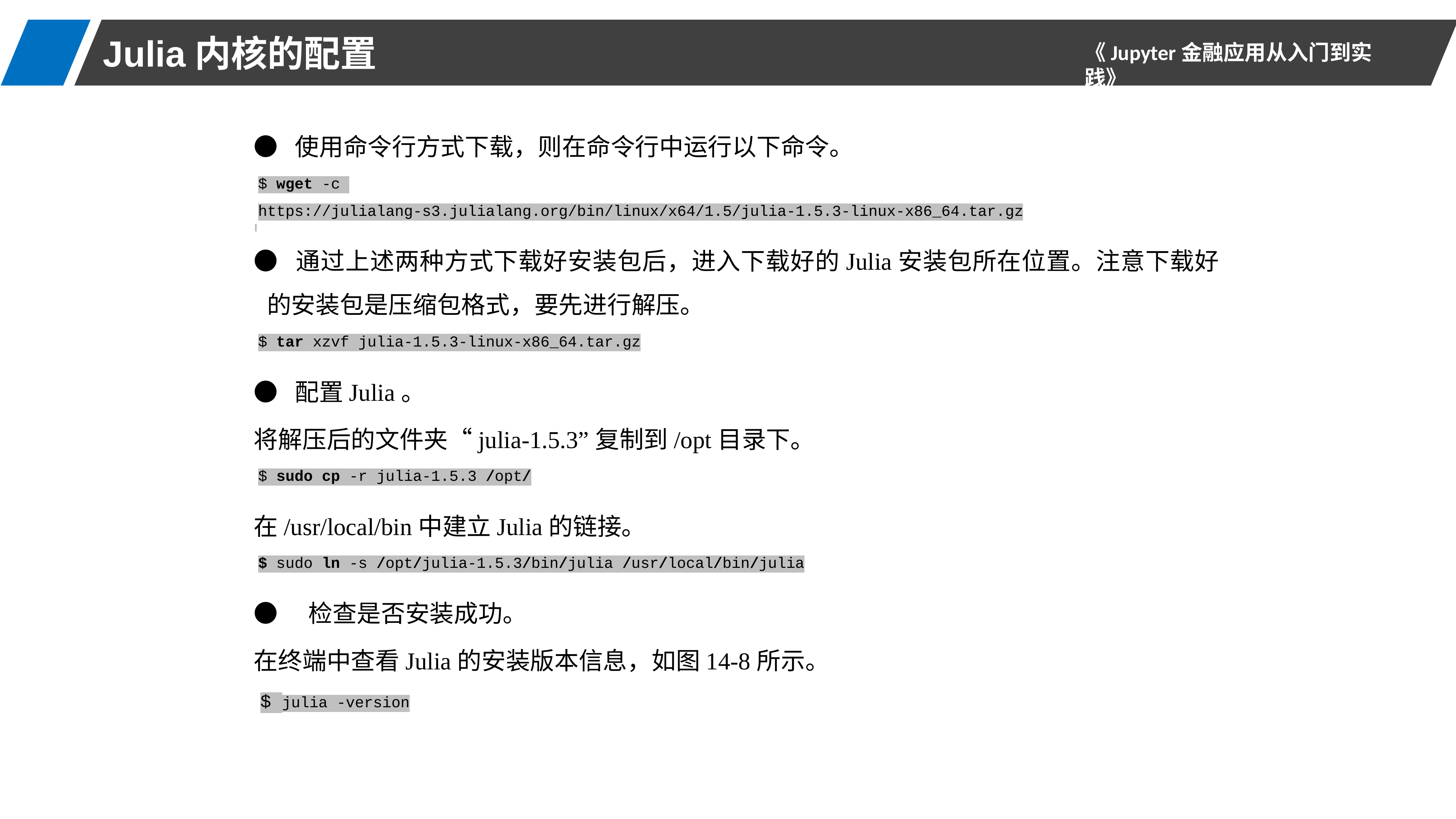

Julia内核的配置
●  使用命令行方式下载，则在命令行中运行以下命令。
$ wget -c
https://julialang-s3.julialang.org/bin/linux/x64/1.5/julia-1.5.3-linux-x86_64.tar.gz

●  通过上述两种方式下载好安装包后，进入下载好的Julia安装包所在位置。注意下载好的安装包是压缩包格式，要先进行解压。
$ tar xzvf julia-1.5.3-linux-x86_64.tar.gz

●  配置Julia。
将解压后的文件夹“julia-1.5.3”复制到/opt目录下。
$ sudo cp -r julia-1.5.3 /opt/

在/usr/local/bin中建立Julia的链接。
$ sudo ln -s /opt/julia-1.5.3/bin/julia /usr/local/bin/julia

●　检查是否安装成功。
在终端中查看Julia的安装版本信息，如图14-8所示。
$ julia -version